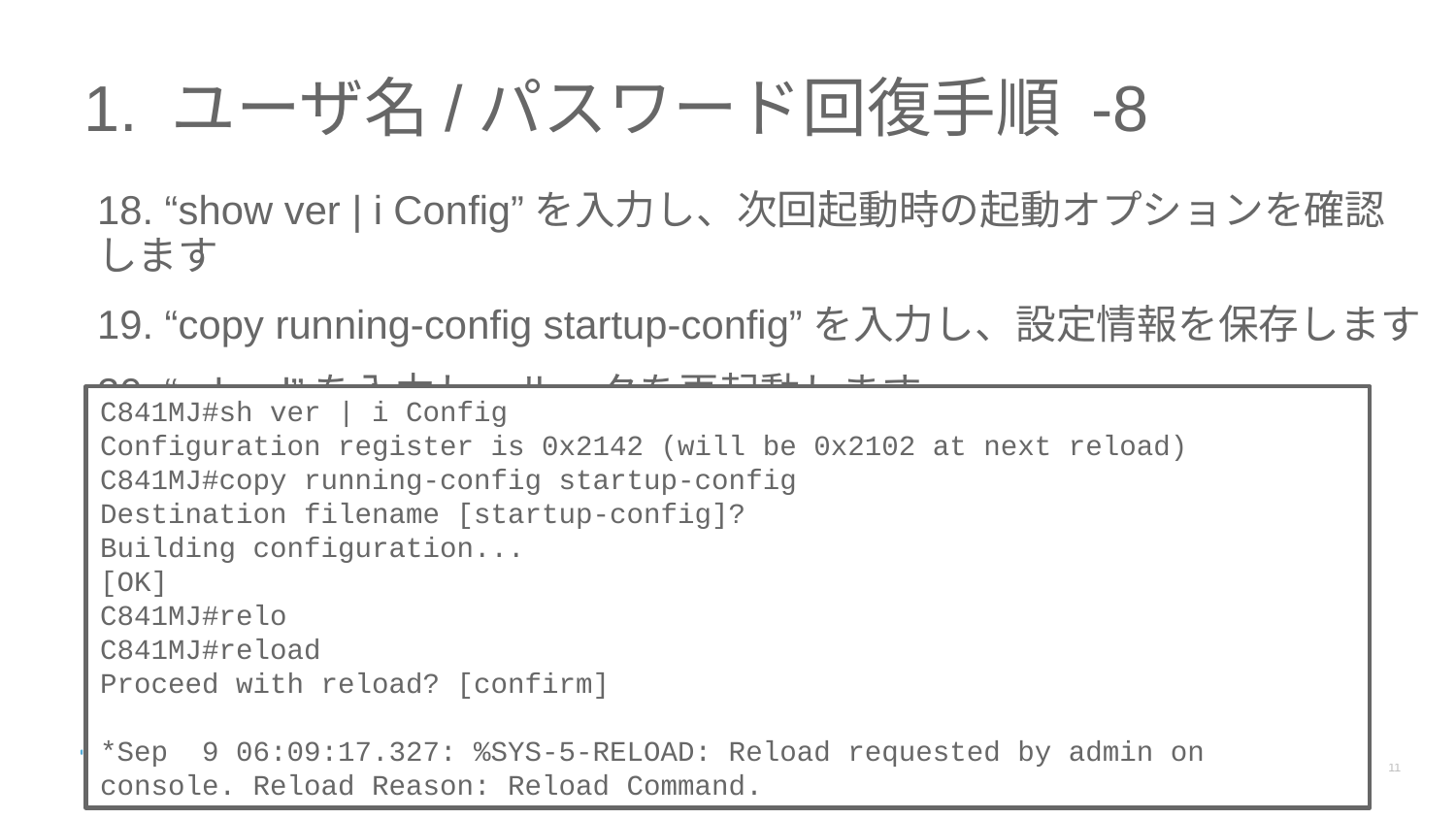

# 1. ユーザ名/パスワード回復手順 -8
18. “show ver | i Config”を入力し、次回起動時の起動オプションを確認します
19. “copy running-config startup-config”を入力し、設定情報を保存します
20. “reload”を入力し、ルータを再起動します
C841MJ#sh ver | i Config
Configuration register is 0x2142 (will be 0x2102 at next reload)
C841MJ#copy running-config startup-config
Destination filename [startup-config]?
Building configuration...
[OK]
C841MJ#relo
C841MJ#reload
Proceed with reload? [confirm]

*Sep  9 06:09:17.327: %SYS-5-RELOAD: Reload requested by admin on console. Reload Reason: Reload Command.